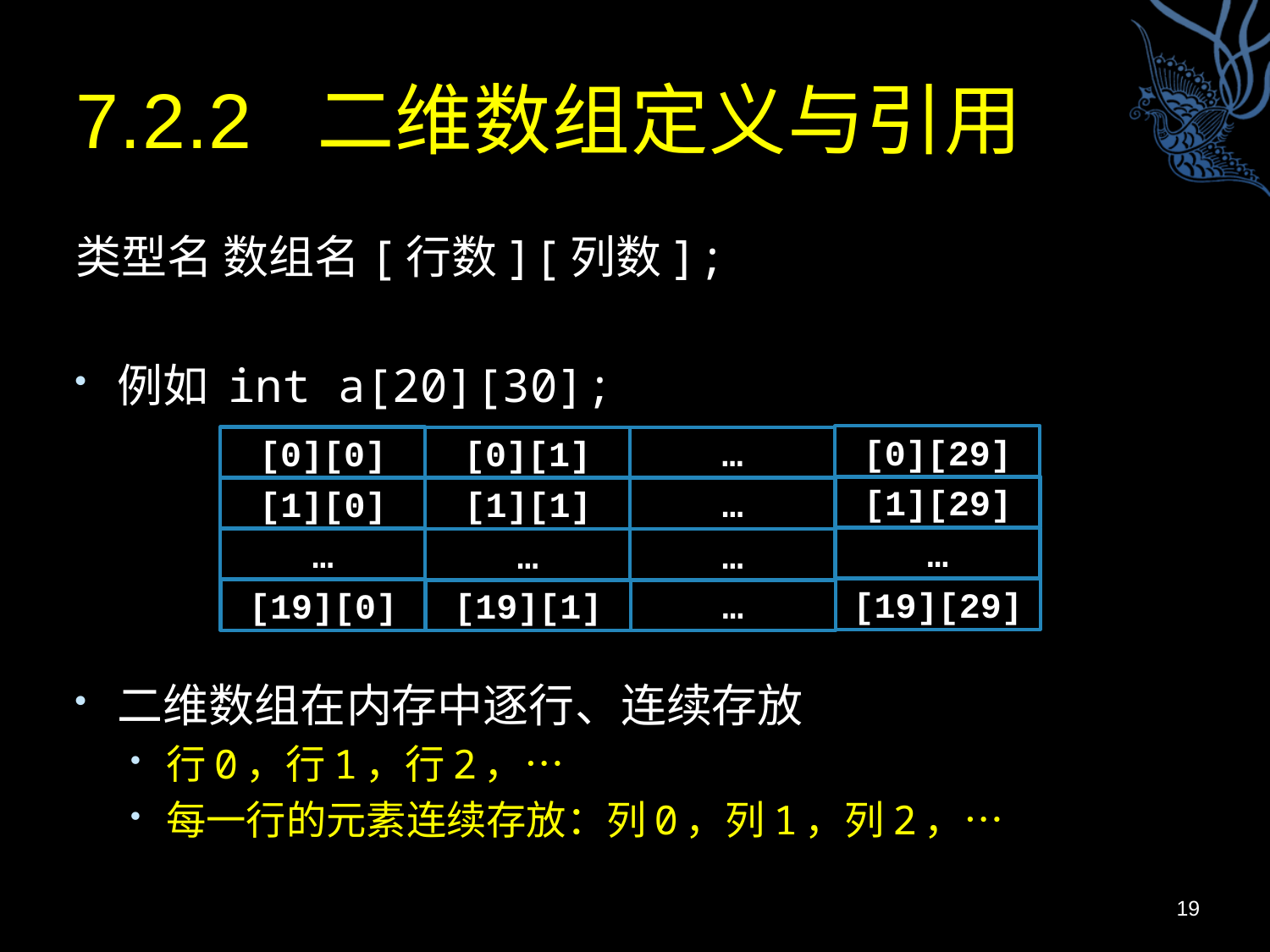

# 7.2.2  二维数组定义与引用
类型名 数组名[行数][列数];

例如 int a[20][30];

二维数组在内存中逐行、连续存放
行0，行1，行2，…
每一行的元素连续存放：列0，列1，列2，…

[0][29]
[0][0]
[0][1]
…
[1][29]
[1][0]
…
[1][1]
…
…
…
…
[19][29]
[19][0]
…
[19][1]
19